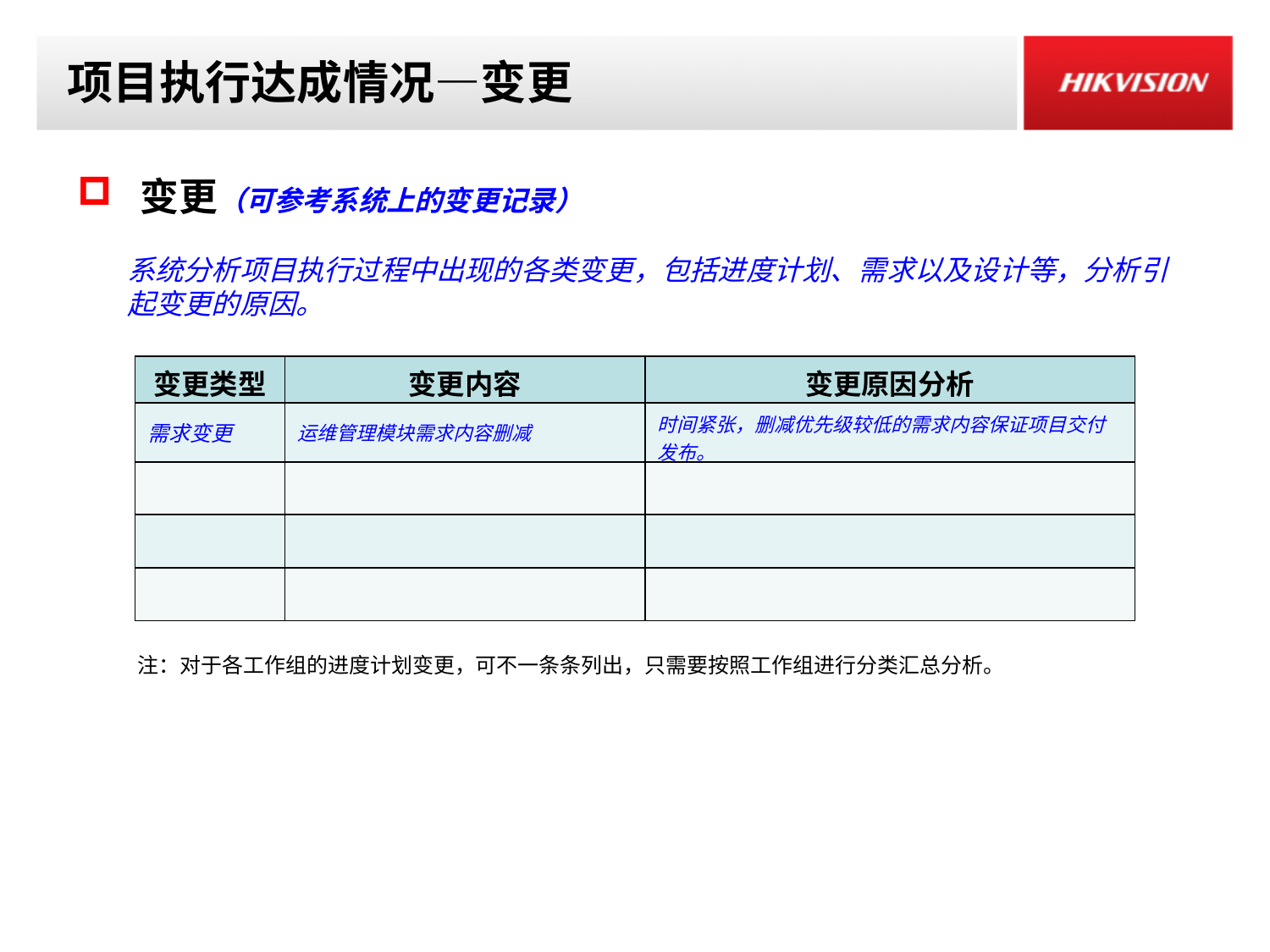

# 项目执行达成情况—变更
  变更（可参考系统上的变更记录）
系统分析项目执行过程中出现的各类变更，包括进度计划、需求以及设计等，分析引起变更的原因。
| 变更类型 | 变更内容 | 变更原因分析 |
| --- | --- | --- |
| 需求变更 | 运维管理模块需求内容删减 | 时间紧张，删减优先级较低的需求内容保证项目交付发布。 |
|  |  |  |
|  |  |  |
|  |  |  |
注：对于各工作组的进度计划变更，可不一条条列出，只需要按照工作组进行分类汇总分析。